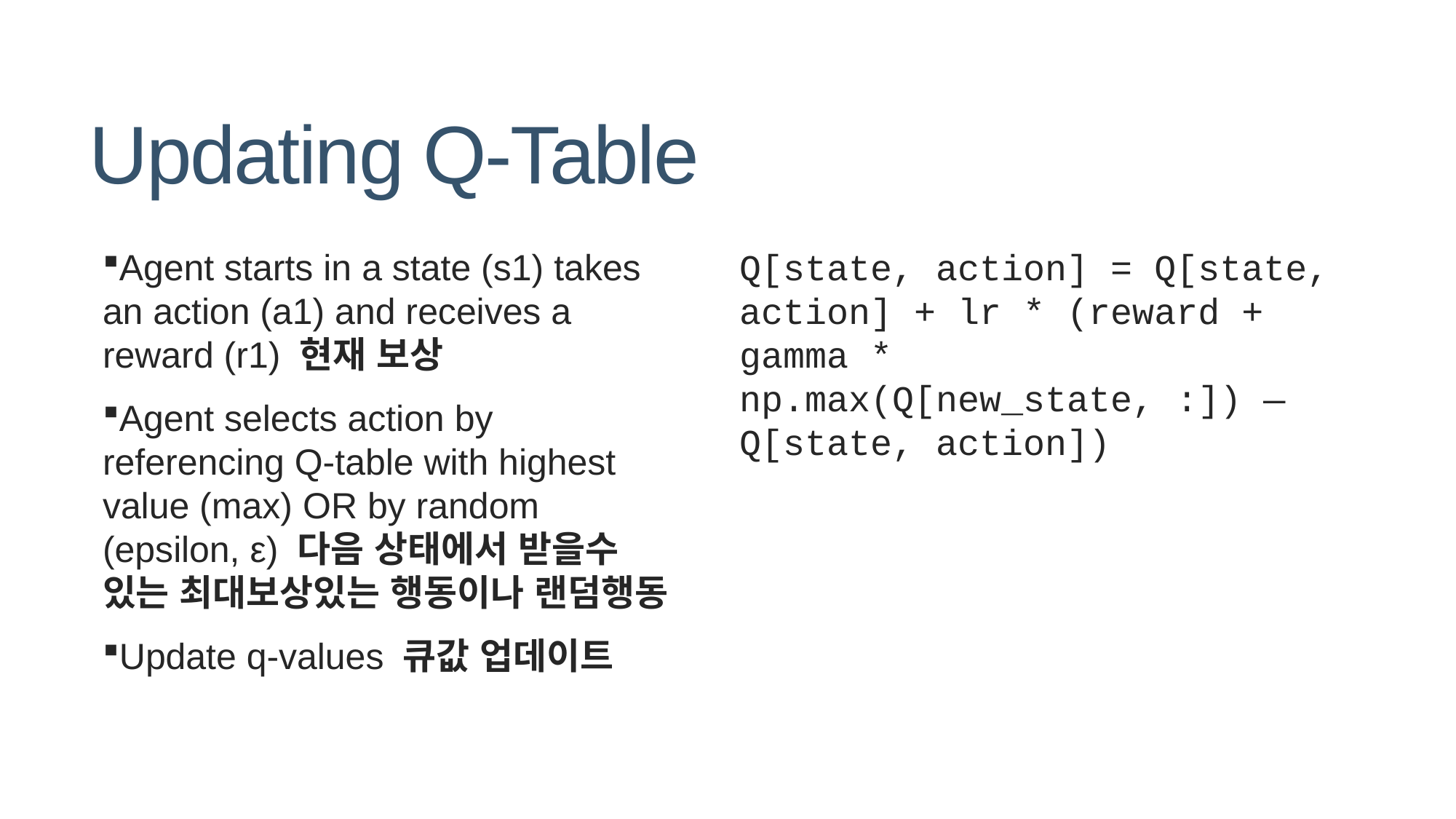

# Updating Q-Table
Agent starts in a state (s1) takes an action (a1) and receives a reward (r1) 현재 보상
Agent selects action by referencing Q-table with highest value (max) OR by random (epsilon, ε) 다음 상태에서 받을수 있는 최대보상있는 행동이나 랜덤행동
Update q-values 큐값 업데이트

Q[state, action] = Q[state, action] + lr * (reward + gamma * np.max(Q[new_state, :]) — Q[state, action])